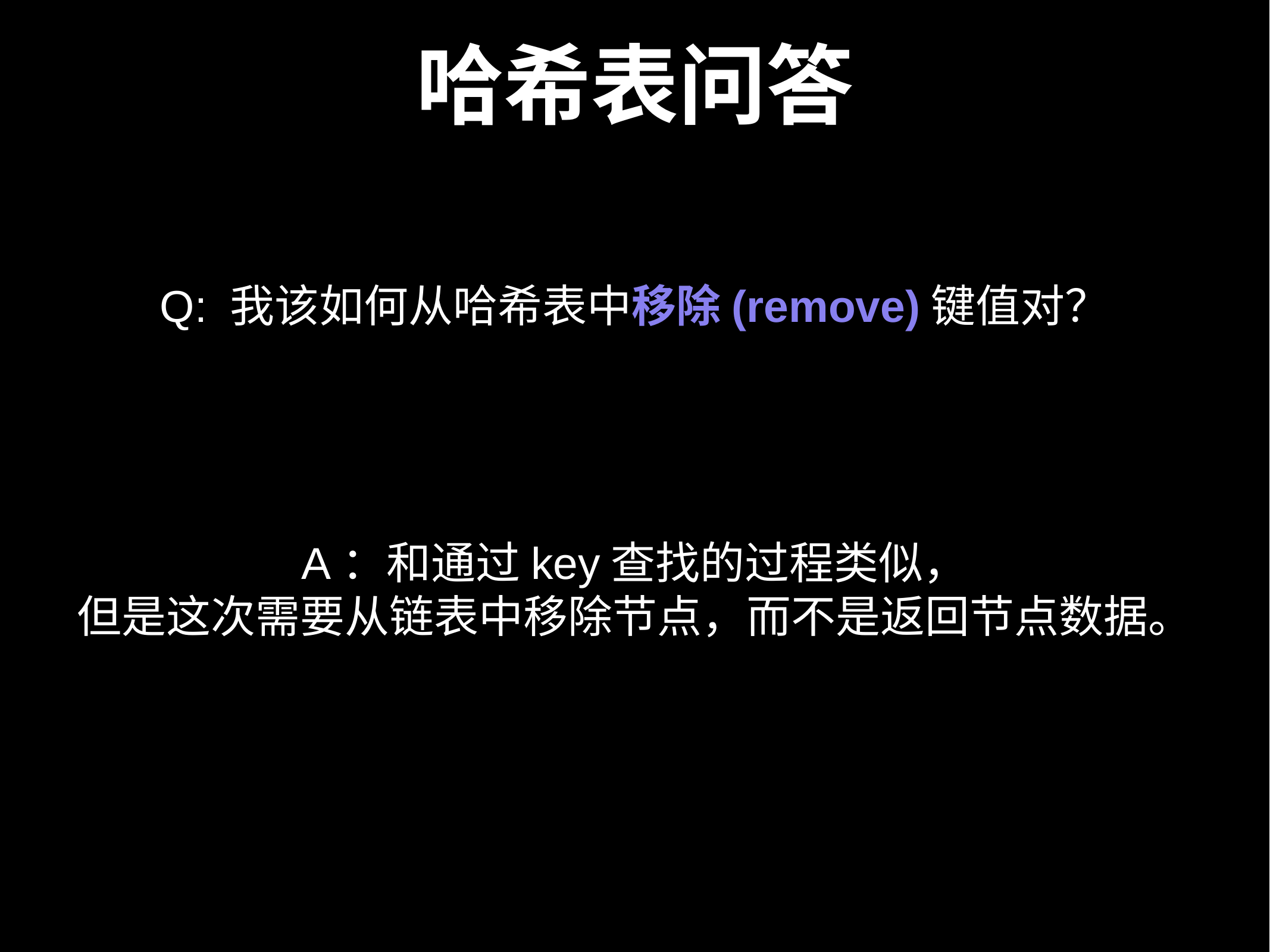

# 哈希表问答
Q: 我该如何从哈希表中移除(remove)键值对？
A：和通过key查找的过程类似，
但是这次需要从链表中移除节点，而不是返回节点数据。